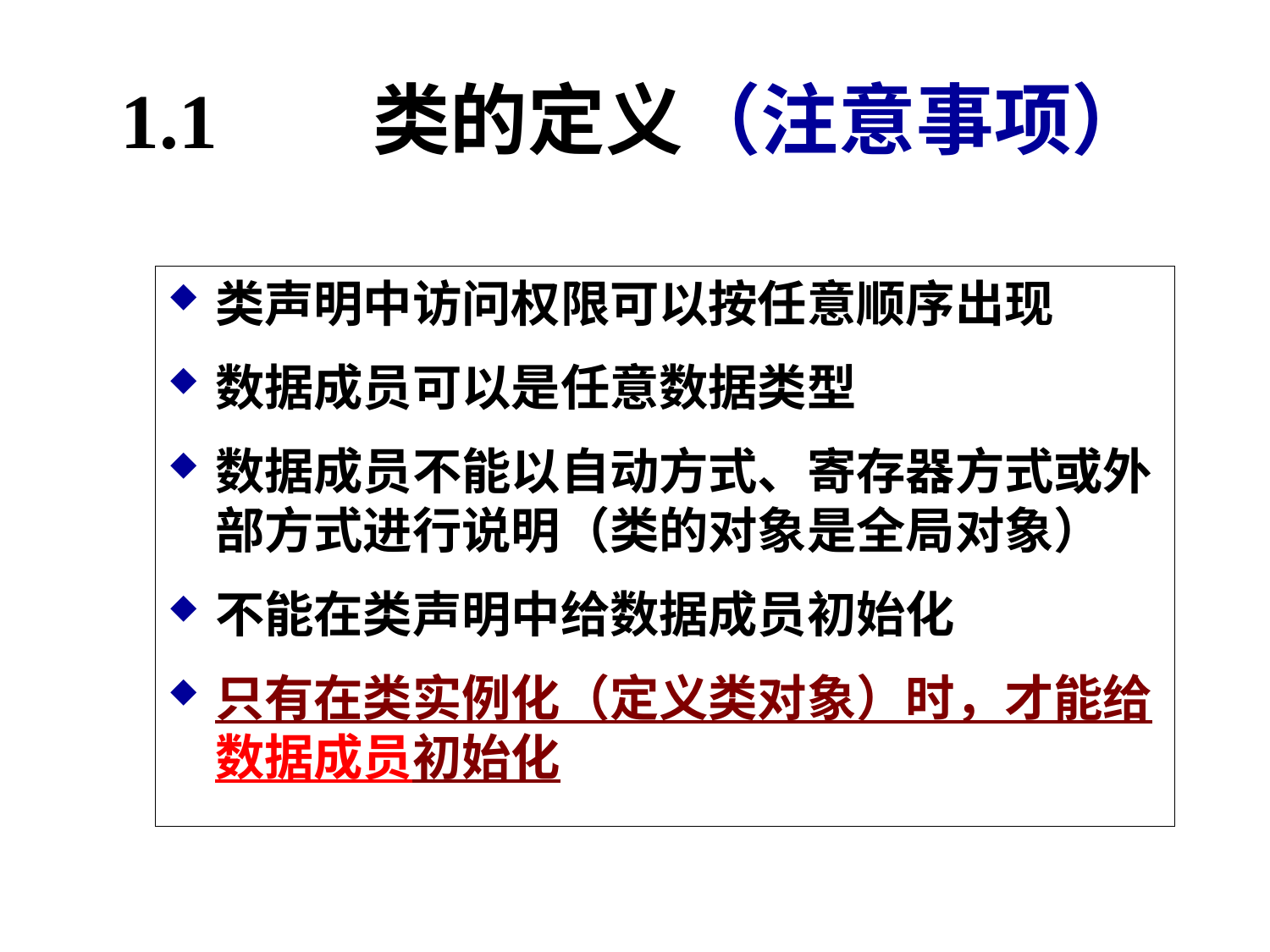

# 1.1       类的定义（注意事项）
类声明中访问权限可以按任意顺序出现
数据成员可以是任意数据类型
数据成员不能以自动方式、寄存器方式或外部方式进行说明（类的对象是全局对象）
不能在类声明中给数据成员初始化
只有在类实例化（定义类对象）时，才能给数据成员初始化